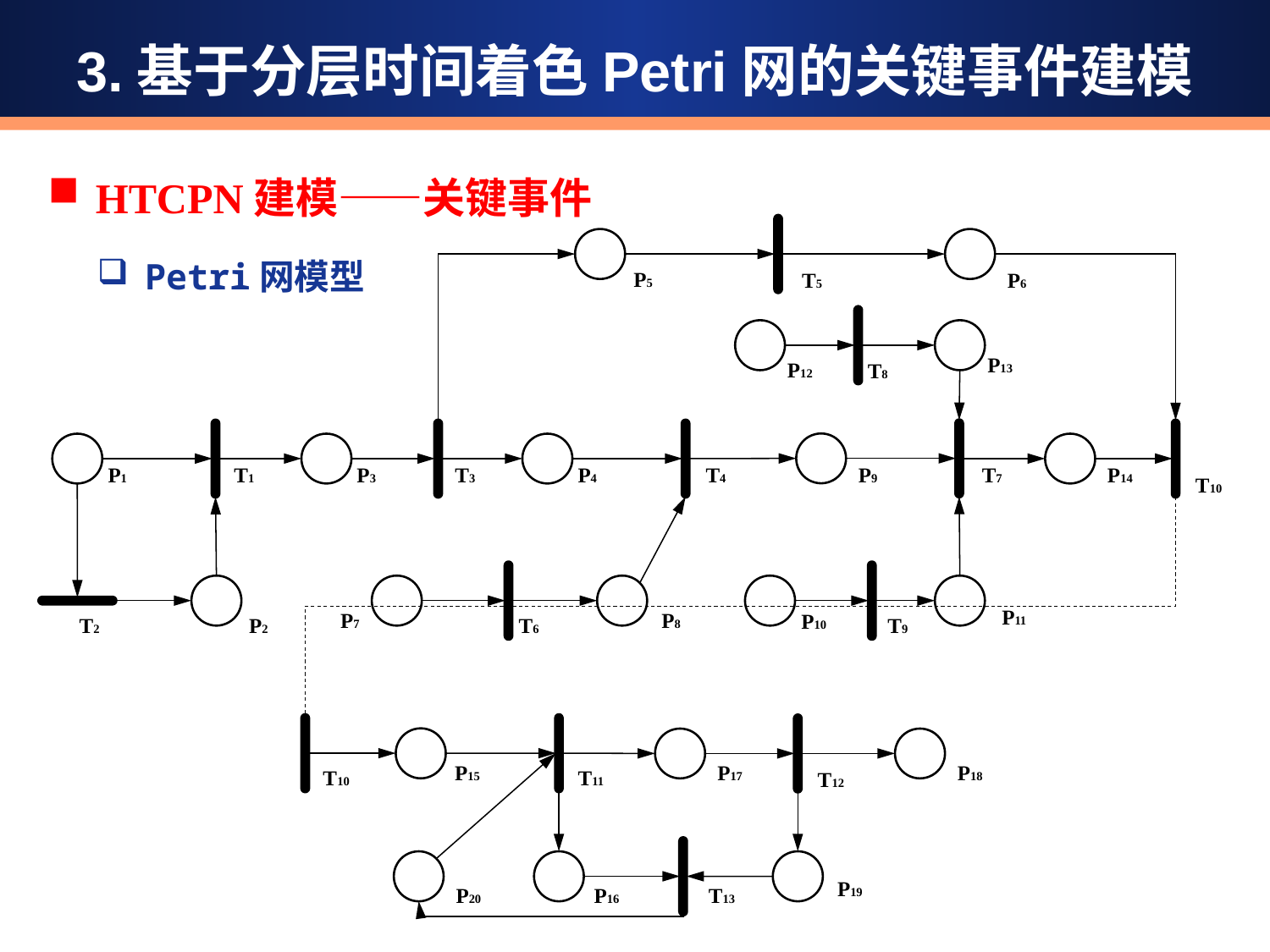

3.基于分层时间着色Petri网的关键事件建模
HTCPN建模——关键事件

Petri网模型
P5
T5
P6

P13
P12
T8

P1
T1
P3
T3
P4
T4
P9
T7
P14
T10

P11
P7
P8
P10
T2
P2
T6
T9

P15
P17
P18
T10
T11
T12

P19
P20
P16
T13